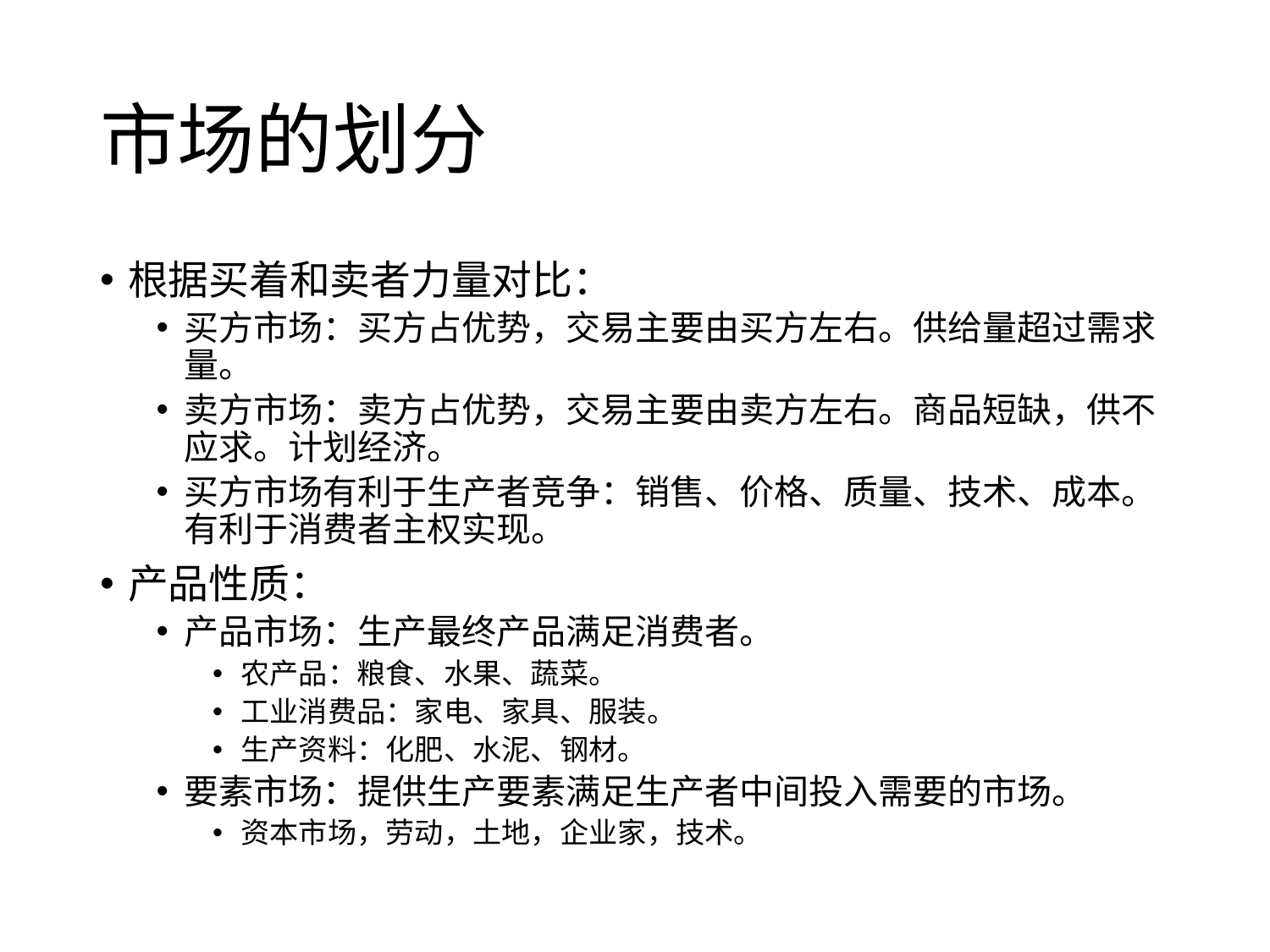

# 市场的划分
根据买着和卖者力量对比：
买方市场：买方占优势，交易主要由买方左右。供给量超过需求量。
卖方市场：卖方占优势，交易主要由卖方左右。商品短缺，供不应求。计划经济。
买方市场有利于生产者竞争：销售、价格、质量、技术、成本。有利于消费者主权实现。
产品性质：
产品市场：生产最终产品满足消费者。
农产品：粮食、水果、蔬菜。
工业消费品：家电、家具、服装。
生产资料：化肥、水泥、钢材。
要素市场：提供生产要素满足生产者中间投入需要的市场。
资本市场，劳动，土地，企业家，技术。